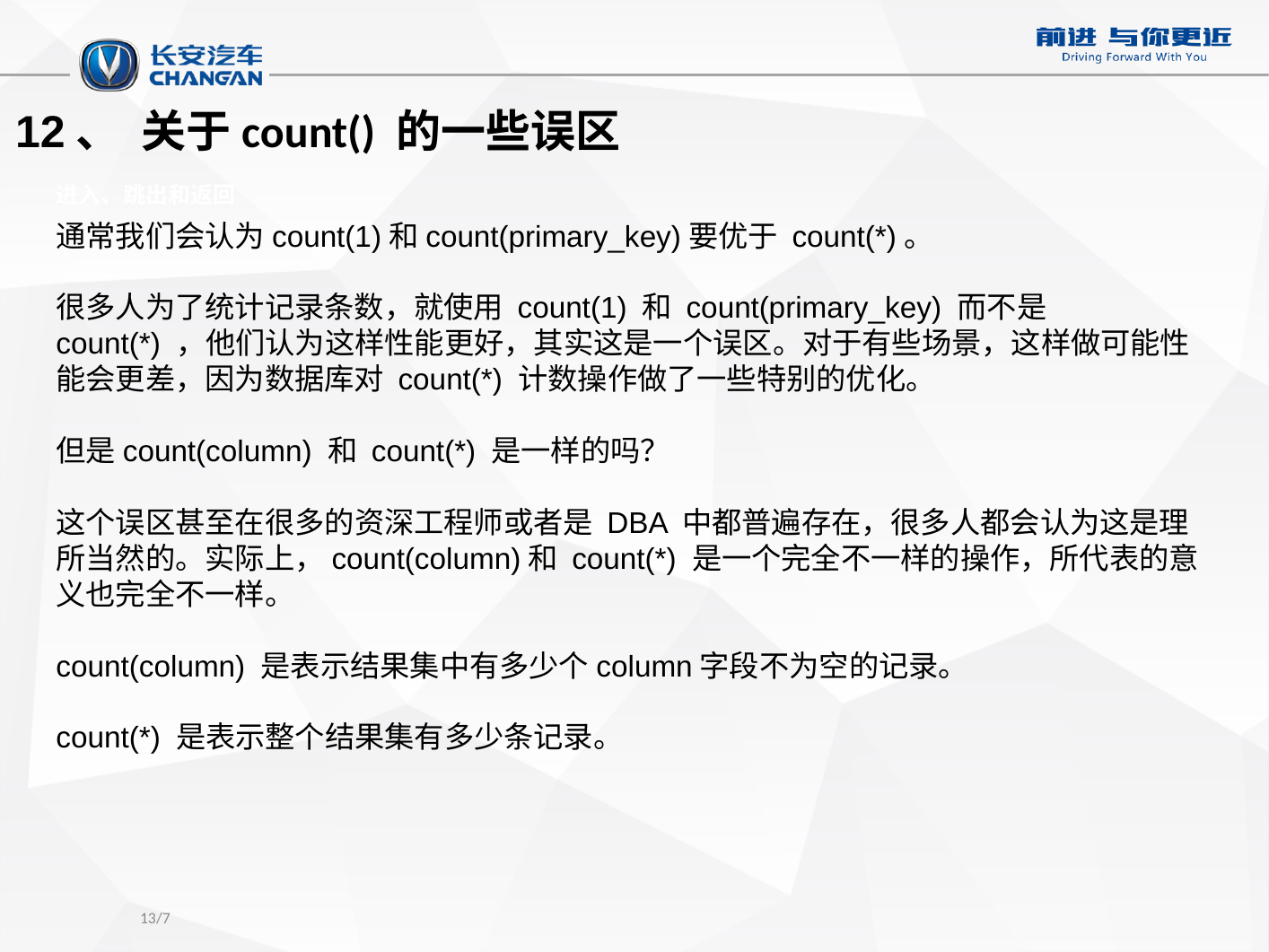

12、  关于count() 的一些误区

进入、跳出和返回

通常我们会认为count(1)和count(primary_key)要优于 count(*)。

很多人为了统计记录条数，就使用 count(1) 和 count(primary_key) 而不是 count(*) ，他们认为这样性能更好，其实这是一个误区。对于有些场景，这样做可能性能会更差，因为数据库对 count(*) 计数操作做了一些特别的优化。

但是count(column) 和 count(*) 是一样的吗？

这个误区甚至在很多的资深工程师或者是 DBA 中都普遍存在，很多人都会认为这是理所当然的。实际上，count(column)和 count(*) 是一个完全不一样的操作，所代表的意义也完全不一样。

count(column) 是表示结果集中有多少个column字段不为空的记录。

count(*) 是表示整个结果集有多少条记录。
13/7